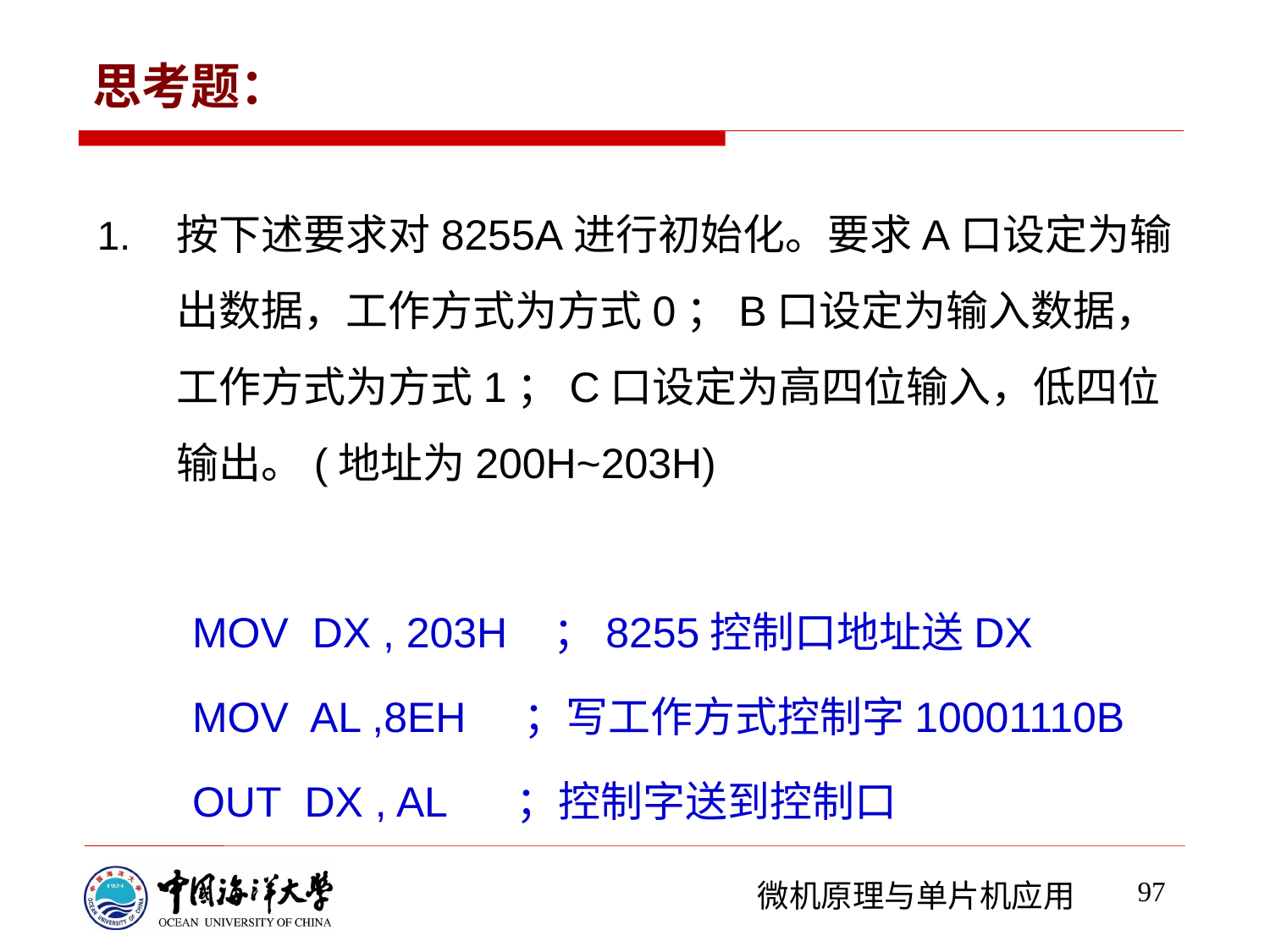

# 思考题：
按下述要求对8255A进行初始化。要求A口设定为输出数据，工作方式为方式0；B口设定为输入数据，工作方式为方式1；C口设定为高四位输入，低四位输出。(地址为200H~203H)

        MOV  DX , 203H   ；8255控制口地址送DX
        MOV  AL ,8EH    ；写工作方式控制字10001110B
        OUT  DX , AL     ；控制字送到控制口
97